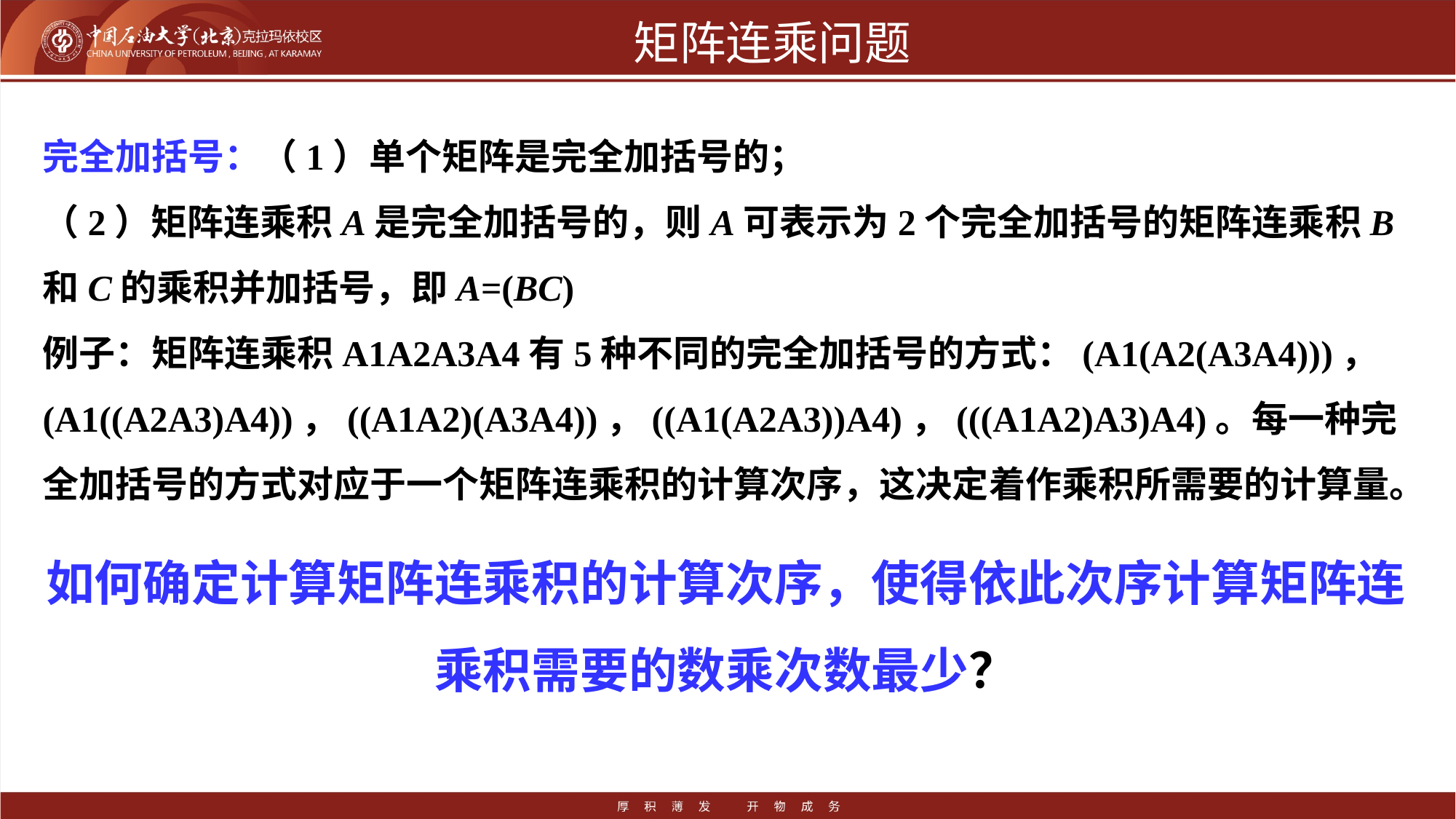

# 矩阵连乘问题
完全加括号：（1）单个矩阵是完全加括号的；
（2）矩阵连乘积A是完全加括号的，则A可表示为2个完全加括号的矩阵连乘积B和C的乘积并加括号，即A=(BC)
例子：矩阵连乘积A1A2A3A4有5种不同的完全加括号的方式：(A1(A2(A3A4)))，(A1((A2A3)A4))，((A1A2)(A3A4))，((A1(A2A3))A4)，(((A1A2)A3)A4)。每一种完全加括号的方式对应于一个矩阵连乘积的计算次序，这决定着作乘积所需要的计算量。
如何确定计算矩阵连乘积的计算次序，使得依此次序计算矩阵连乘积需要的数乘次数最少？